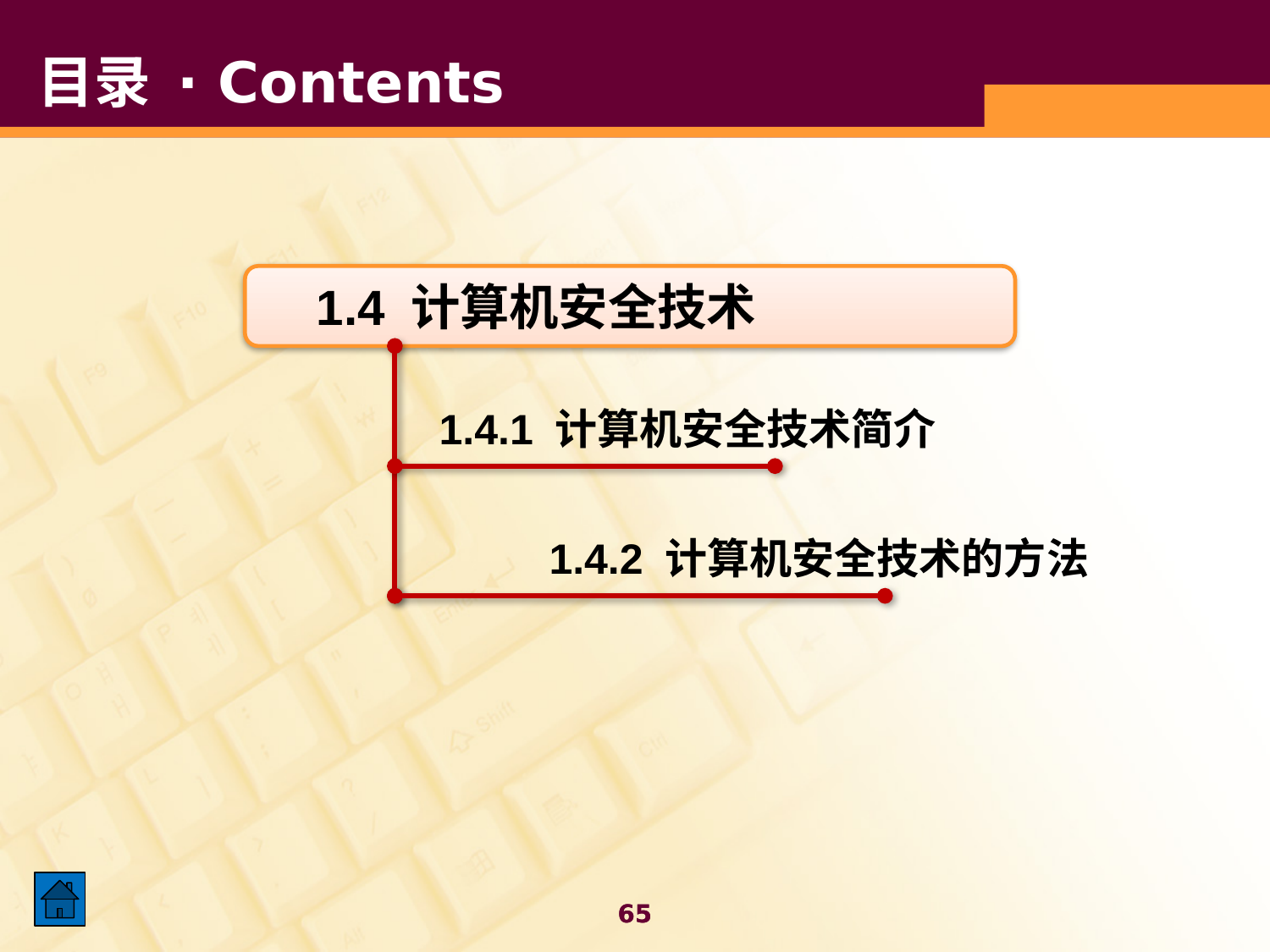

目录 · Contents

    1.4 计算机安全技术
1.4.1 计算机安全技术简介
1.4.2 计算机安全技术的方法

65